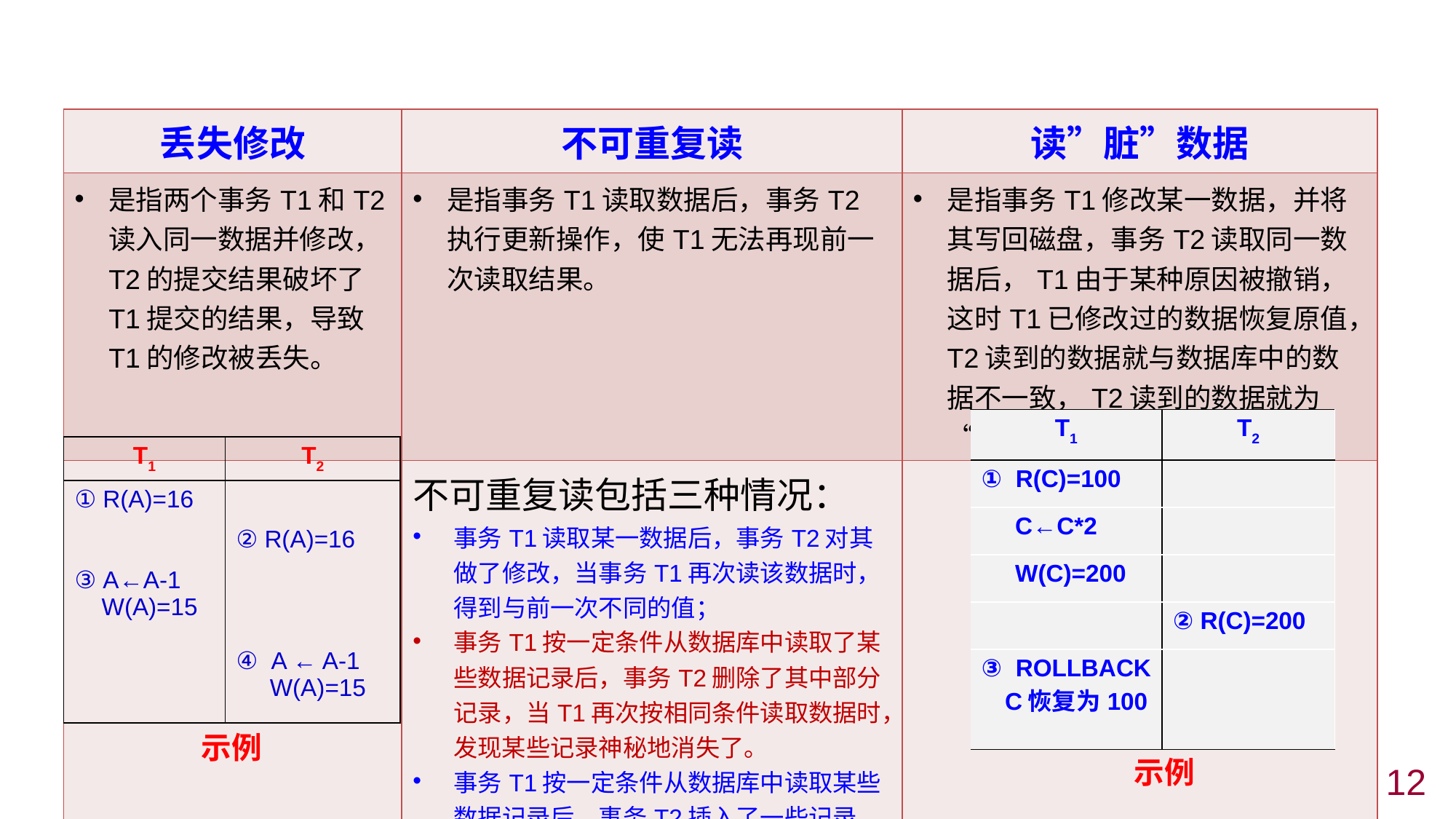

#
| 丢失修改 | 不可重复读 | 读”脏”数据 |
| --- | --- | --- |
| 是指两个事务T1和T2读入同一数据并修改，T2的提交结果破坏了T1提交的结果，导致T1的修改被丢失。 | 是指事务T1读取数据后，事务T2 执行更新操作，使T1无法再现前一次读取结果。 | 是指事务T1修改某一数据，并将其写回磁盘，事务T2读取同一数据后，T1由于某种原因被撤销，这时T1已修改过的数据恢复原值，T2读到的数据就与数据库中的数据不一致，T2读到的数据就为“脏”数据，即不正确的数据。 |
|  | 不可重复读包括三种情况： 事务T1读取某一数据后，事务T2对其做了修改，当事务T1再次读该数据时，得到与前一次不同的值； 事务T1按一定条件从数据库中读取了某些数据记录后，事务T2删除了其中部分记录，当T1再次按相同条件读取数据时，发现某些记录神秘地消失了。 事务T1按一定条件从数据库中读取某些数据记录后，事务T2插入了一些记录，当T1再次按相同条件读取数据时，发现多了一些记录。 后两种不可重复读有时也称为幻影现象 |  |
| T1 | T2 |
| --- | --- |
| ① R(C)=100 |  |
| C←C\*2 |  |
| W(C)=200 |  |
|  | ② R(C)=200 |
| ③ ROLLBACK C恢复为100 |  |
| T1 | T2 |
| --- | --- |
| ① R(A)=16 |  |
|  | ② R(A)=16 |
| ③ A←A-1 W(A)=15 |  |
|  | ④ A ← A-1 W(A)=15 |
示例
示例
12